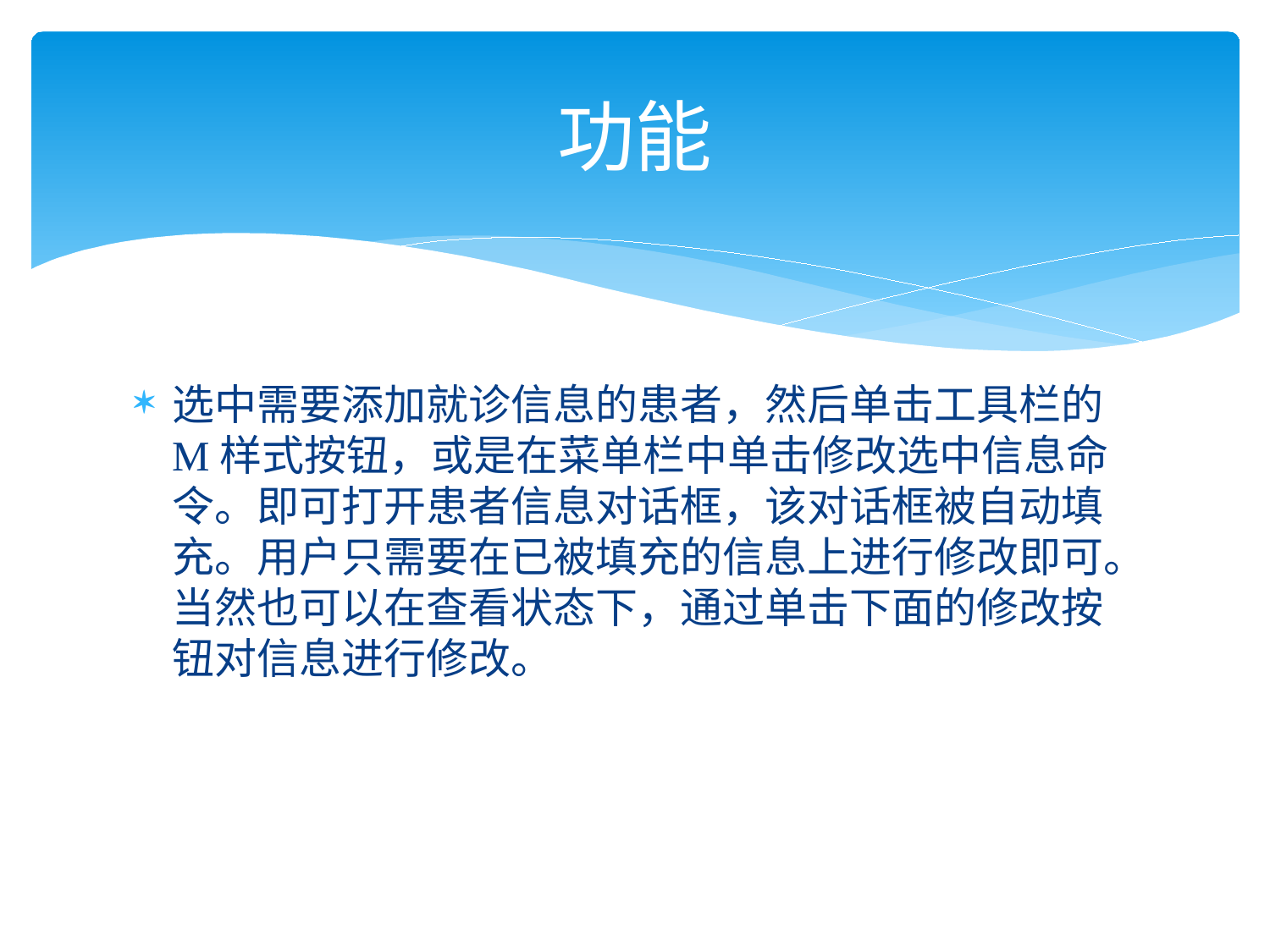

# 功能
选中需要添加就诊信息的患者，然后单击工具栏的M样式按钮，或是在菜单栏中单击修改选中信息命令。即可打开患者信息对话框，该对话框被自动填充。用户只需要在已被填充的信息上进行修改即可。当然也可以在查看状态下，通过单击下面的修改按钮对信息进行修改。